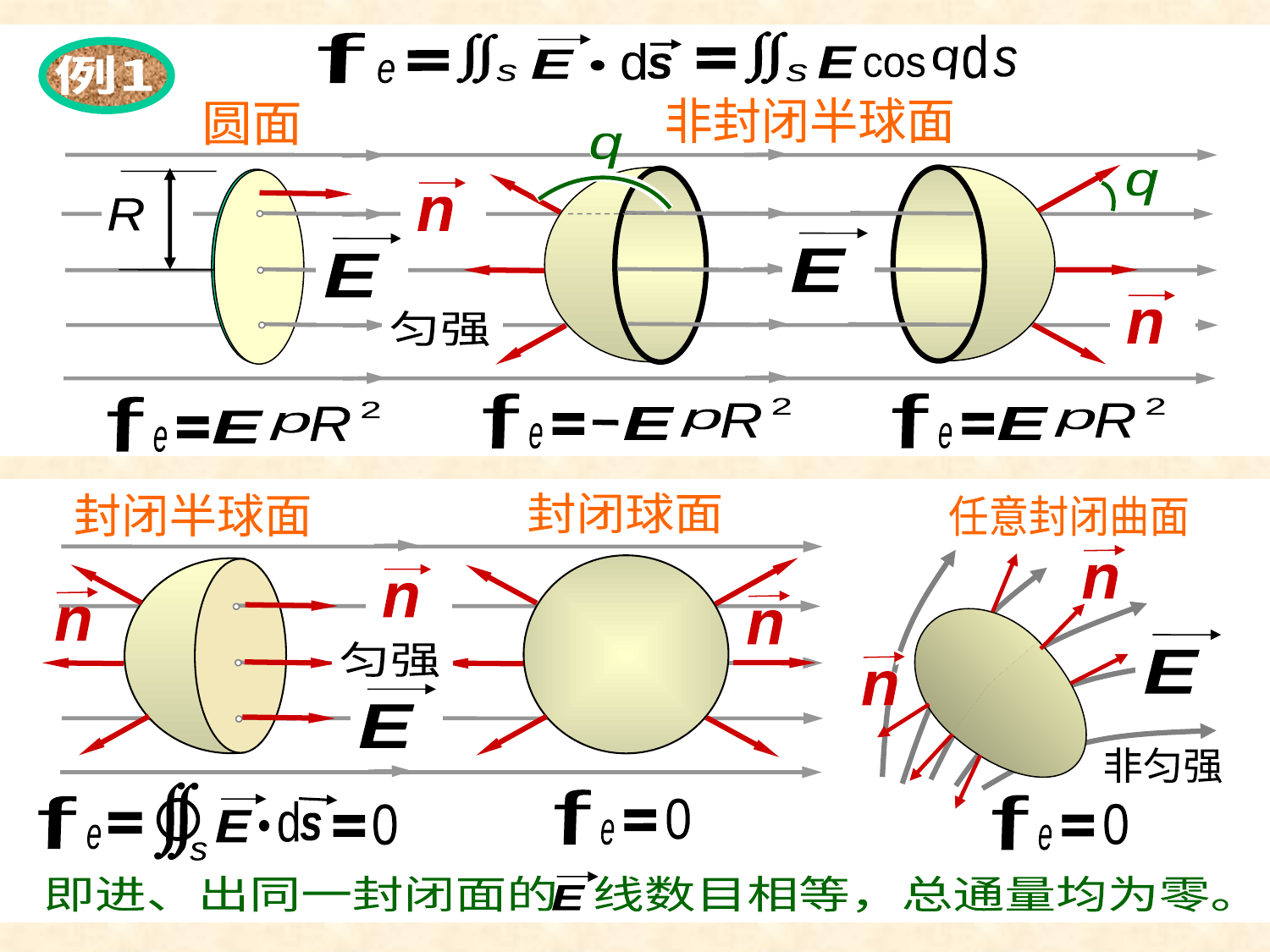

凡例

s
d
s
E
θ
cos
φ
e

s

E
d

s

例1
非封闭半球面
圆面
θ
θ

n

R

θ
θ

E

E

n

匀强

φ
e

2
R
E
π
φ
e

φ
e

2
R
E
π
2
R
E
π

封闭球面
封闭半球面
任意封闭曲面

n
n

n

n
n

n
n

E

匀强

n
n

E

非匀强

s
φ
e

E
d

s

0

φ
e

0
φ
e

0
即进、出同一封闭面的   线数目相等，总通量均为零。

E